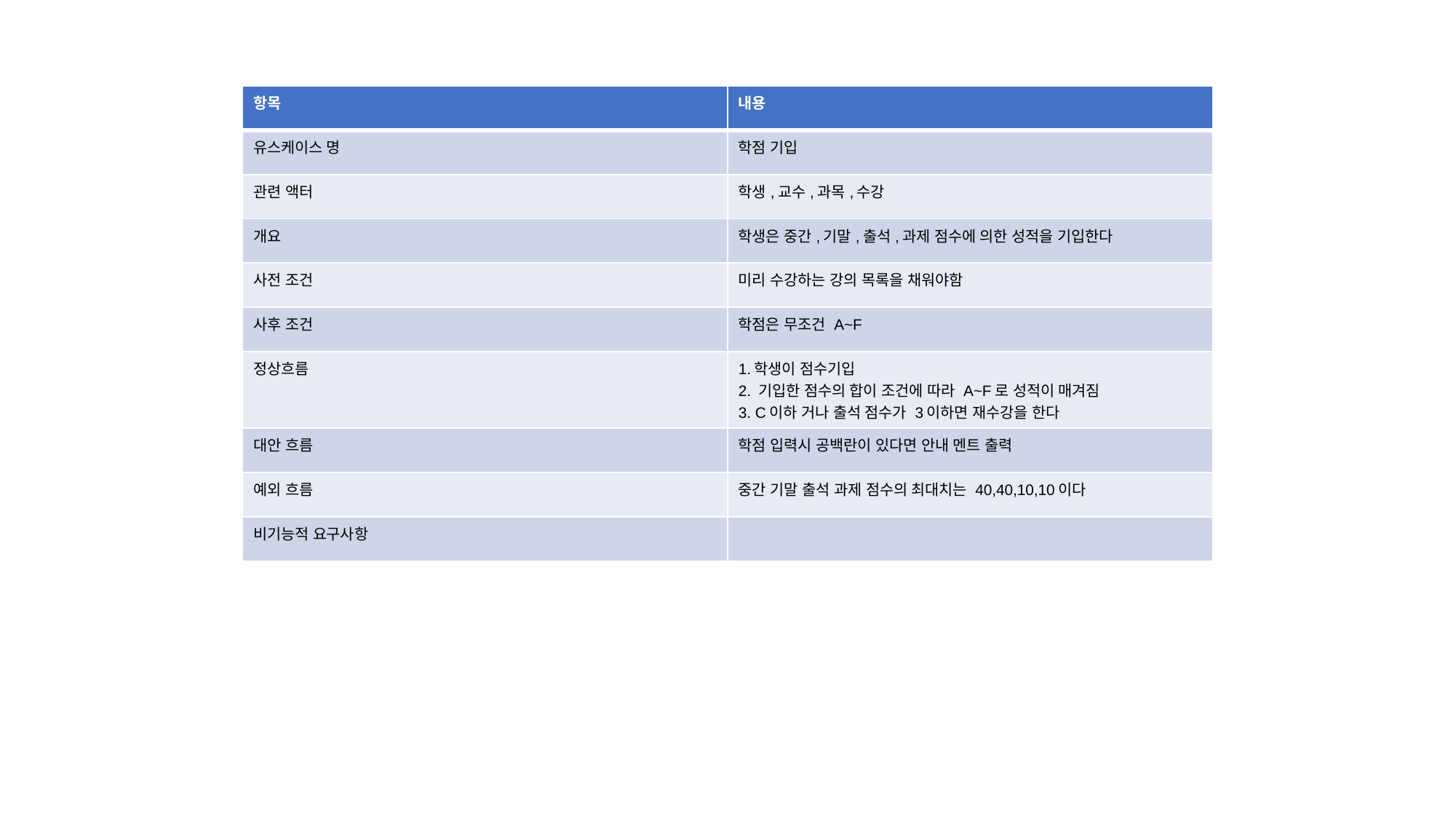

| 항목 | 내용 |
| --- | --- |
| 유스케이스 명 | 학점 기입 |
| 관련 액터 | 학생,교수,과목,수강 |
| 개요 | 학생은 중간,기말,출석,과제 점수에 의한 성적을 기입한다 |
| 사전 조건 | 미리 수강하는 강의 목록을 채워야함 |
| 사후 조건 | 학점은 무조건 A~F |
| 정상흐름 | 1.학생이 점수기입 2. 기입한 점수의 합이 조건에 따라 A~F로 성적이 매겨짐 3. C이하 거나 출석 점수가 3이하면 재수강을 한다 |
| 대안 흐름 | 학점 입력시 공백란이 있다면 안내 멘트 출력 |
| 예외 흐름 | 중간 기말 출석 과제 점수의 최대치는 40,40,10,10이다 |
| 비기능적 요구사항 |  |